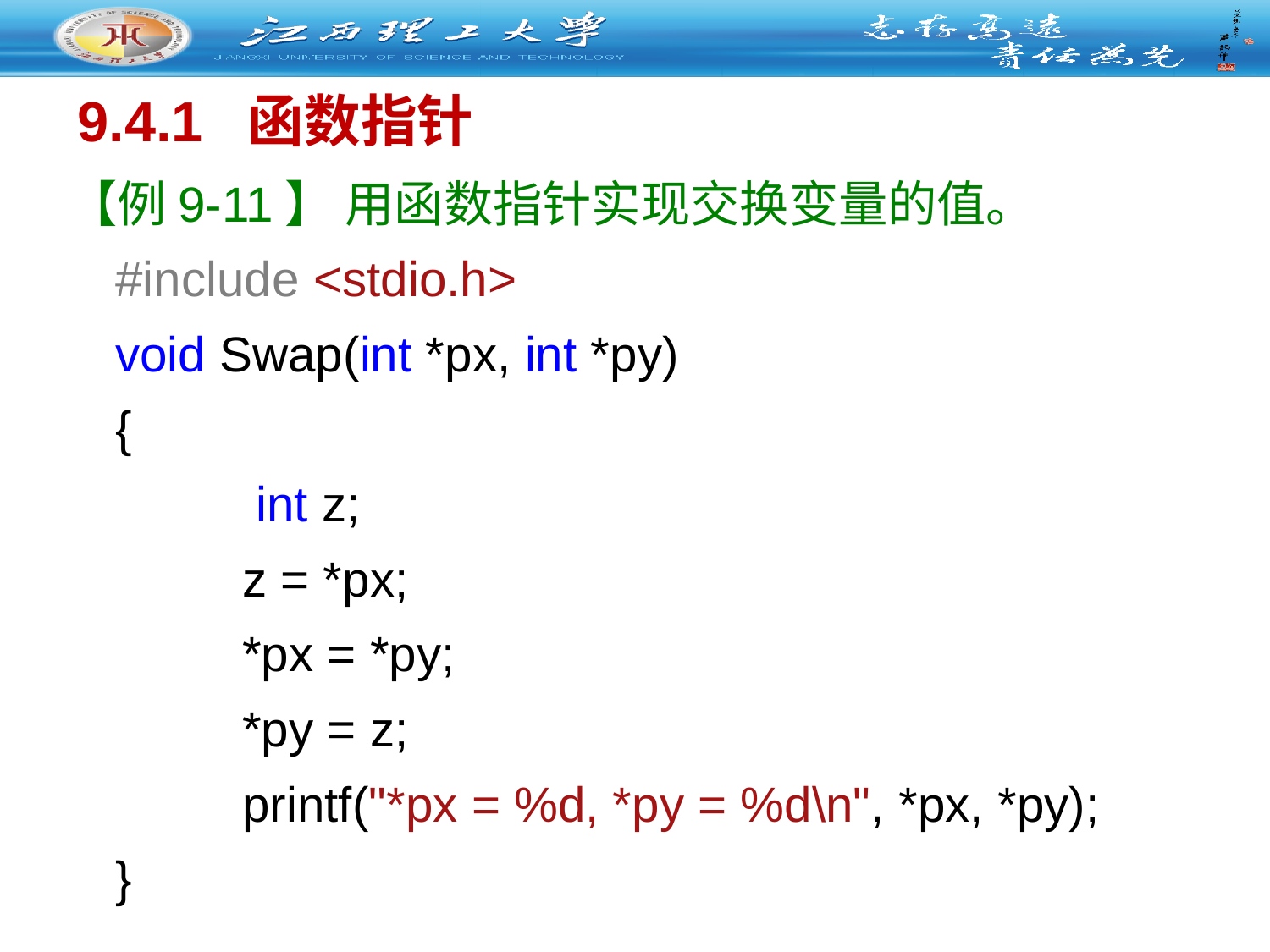

# 9.4.1  函数指针
【例9-11】 用函数指针实现交换变量的值。
#include <stdio.h>
void Swap(int *px, int *py)
{
 	 int z;
 	z = *px;
 	*px = *py;
 	*py = z;
 	printf("*px = %d, *py = %d\n", *px, *py);
}